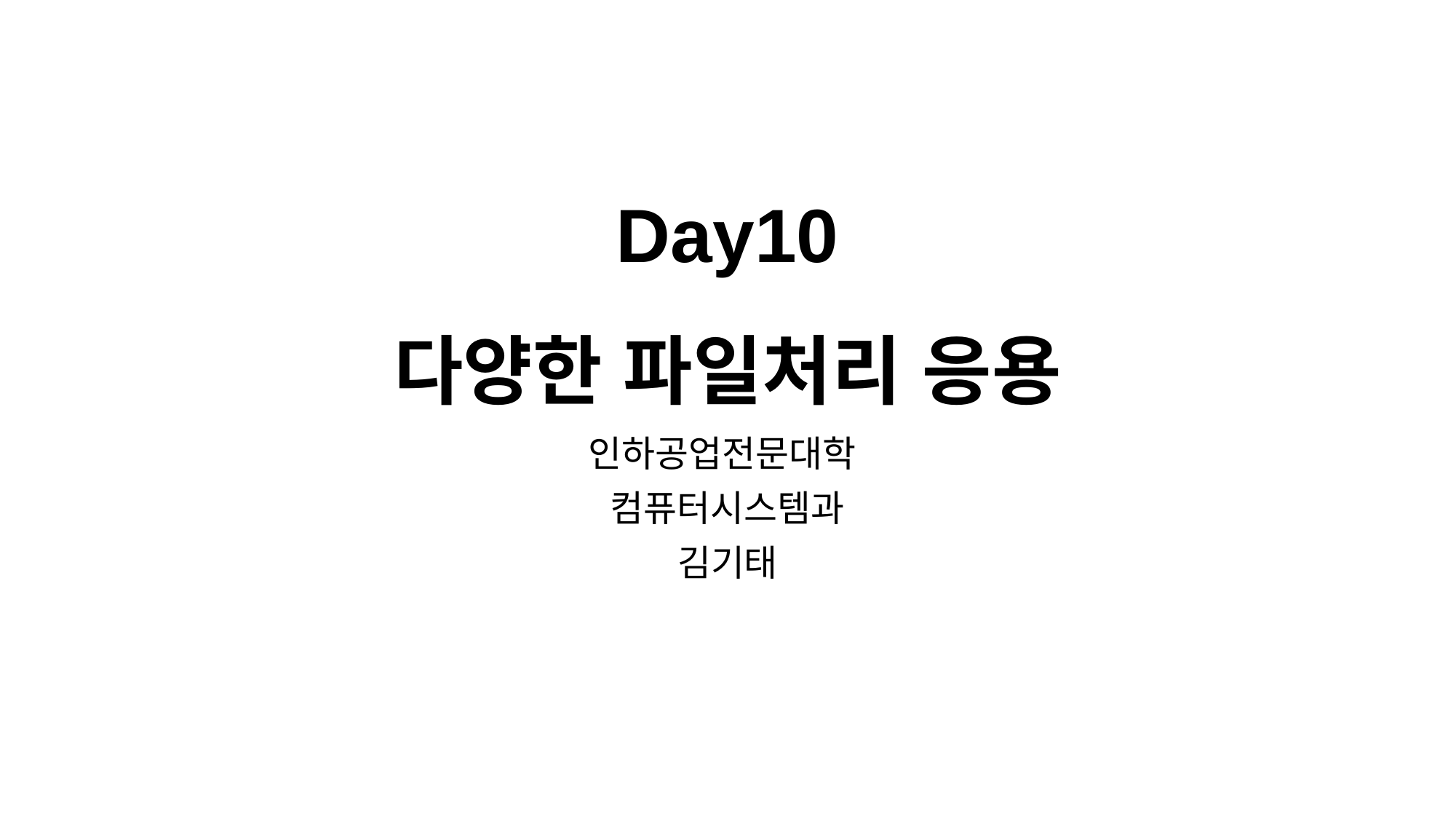

# Day10 다양한 파일처리 응용
인하공업전문대학
컴퓨터시스템과
김기태